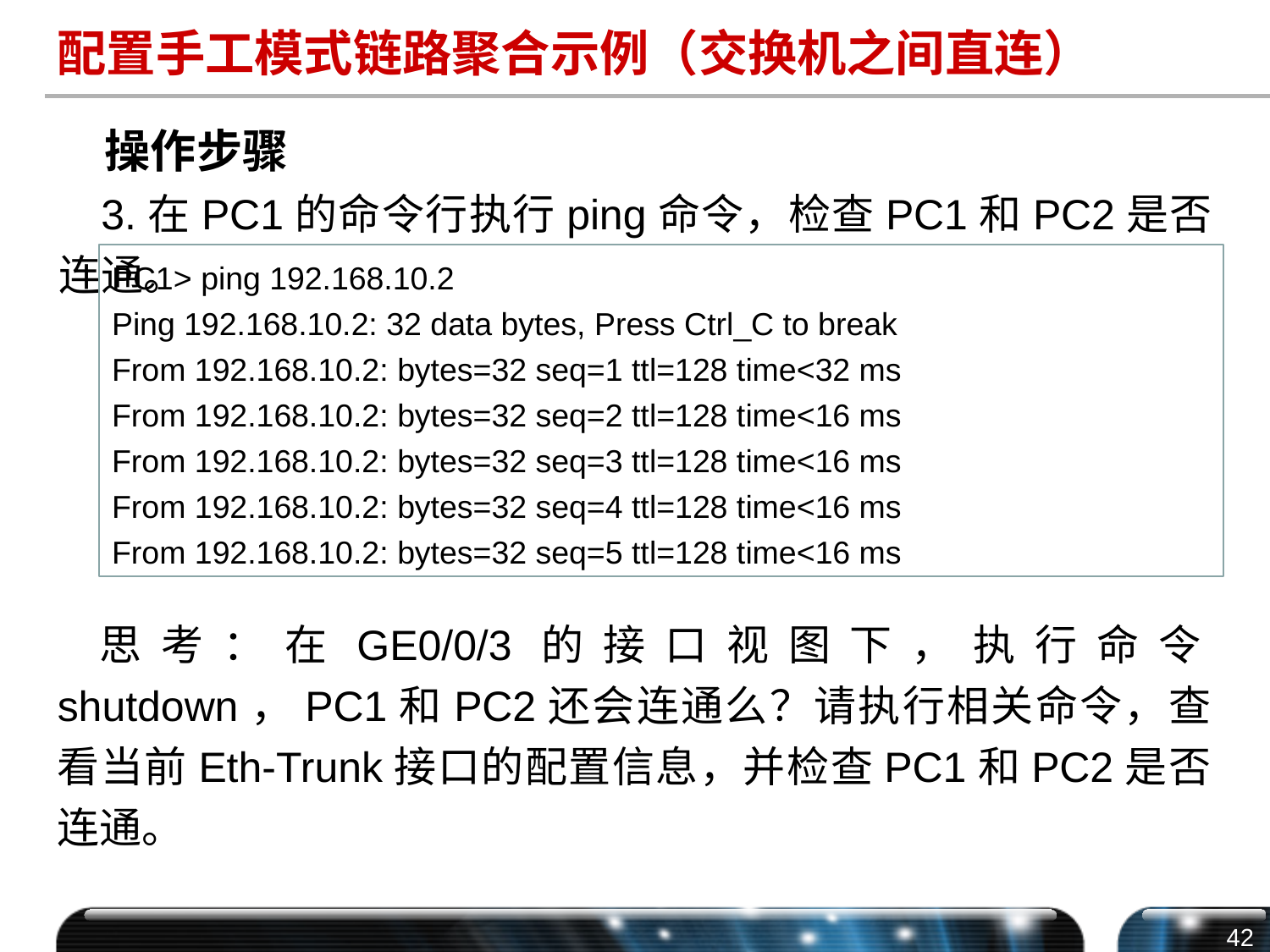

# 配置手工模式链路聚合示例（交换机之间直连）
操作步骤
3.在PC1的命令行执行ping命令，检查PC1和PC2是否连通。
PC1> ping 192.168.10.2
Ping 192.168.10.2: 32 data bytes, Press Ctrl_C to break
From 192.168.10.2: bytes=32 seq=1 ttl=128 time<32 ms
From 192.168.10.2: bytes=32 seq=2 ttl=128 time<16 ms
From 192.168.10.2: bytes=32 seq=3 ttl=128 time<16 ms
From 192.168.10.2: bytes=32 seq=4 ttl=128 time<16 ms
From 192.168.10.2: bytes=32 seq=5 ttl=128 time<16 ms
思考：在GE0/0/3的接口视图下，执行命令shutdown，PC1和PC2还会连通么？请执行相关命令，查看当前Eth-Trunk接口的配置信息，并检查PC1和PC2是否连通。